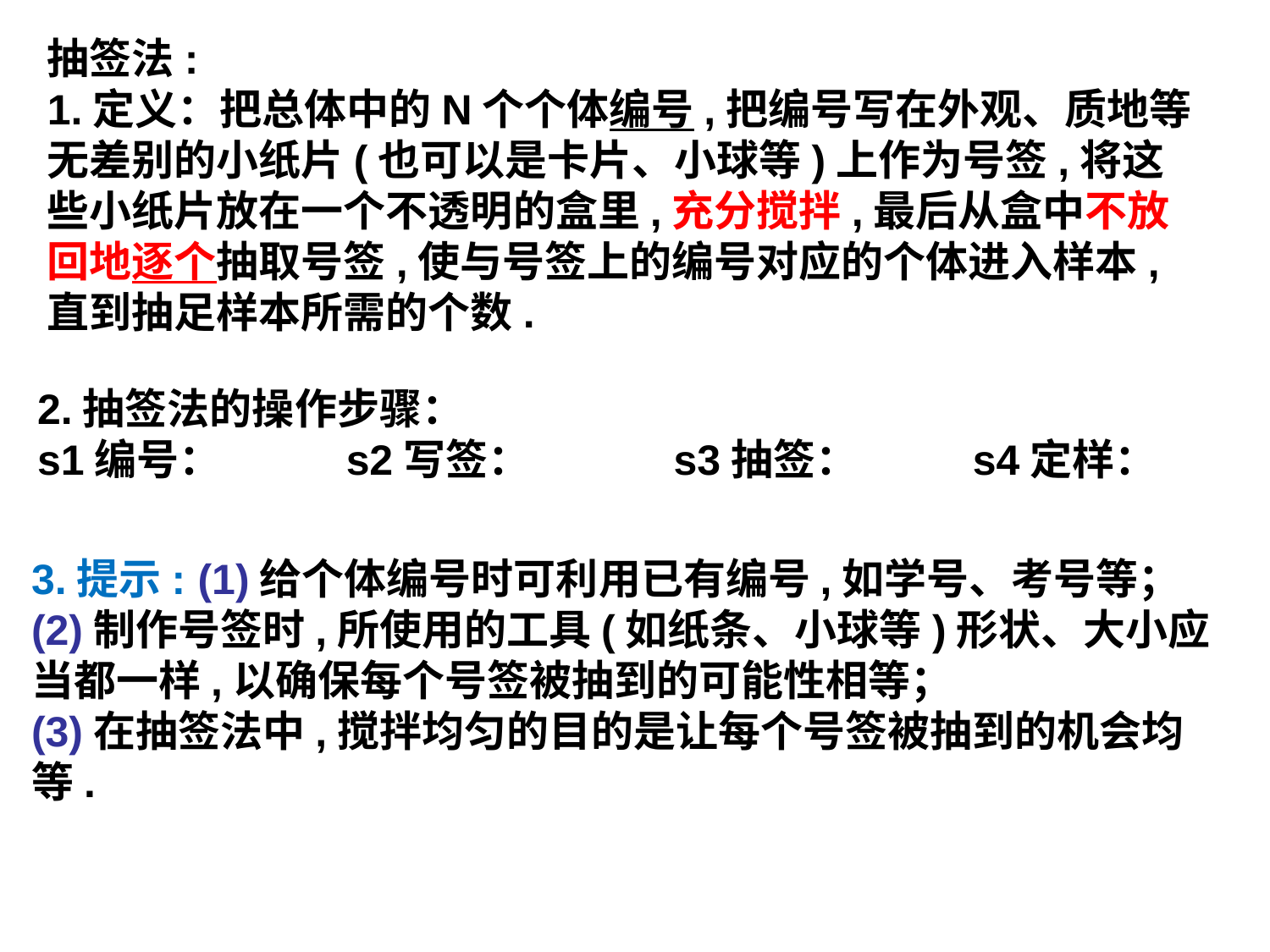

抽签法:
1.定义：把总体中的N个个体编号,把编号写在外观、质地等无差别的小纸片(也可以是卡片、小球等)上作为号签,将这些小纸片放在一个不透明的盒里,充分搅拌,最后从盒中不放回地逐个抽取号签,使与号签上的编号对应的个体进入样本,直到抽足样本所需的个数.
2.抽签法的操作步骤：
s1编号：            s2写签：              s3抽签：           s4定样：
3.提示: (1)给个体编号时可利用已有编号,如学号、考号等；
(2)制作号签时,所使用的工具(如纸条、小球等)形状、大小应当都一样,以确保每个号签被抽到的可能性相等；
(3)在抽签法中,搅拌均匀的目的是让每个号签被抽到的机会均等.